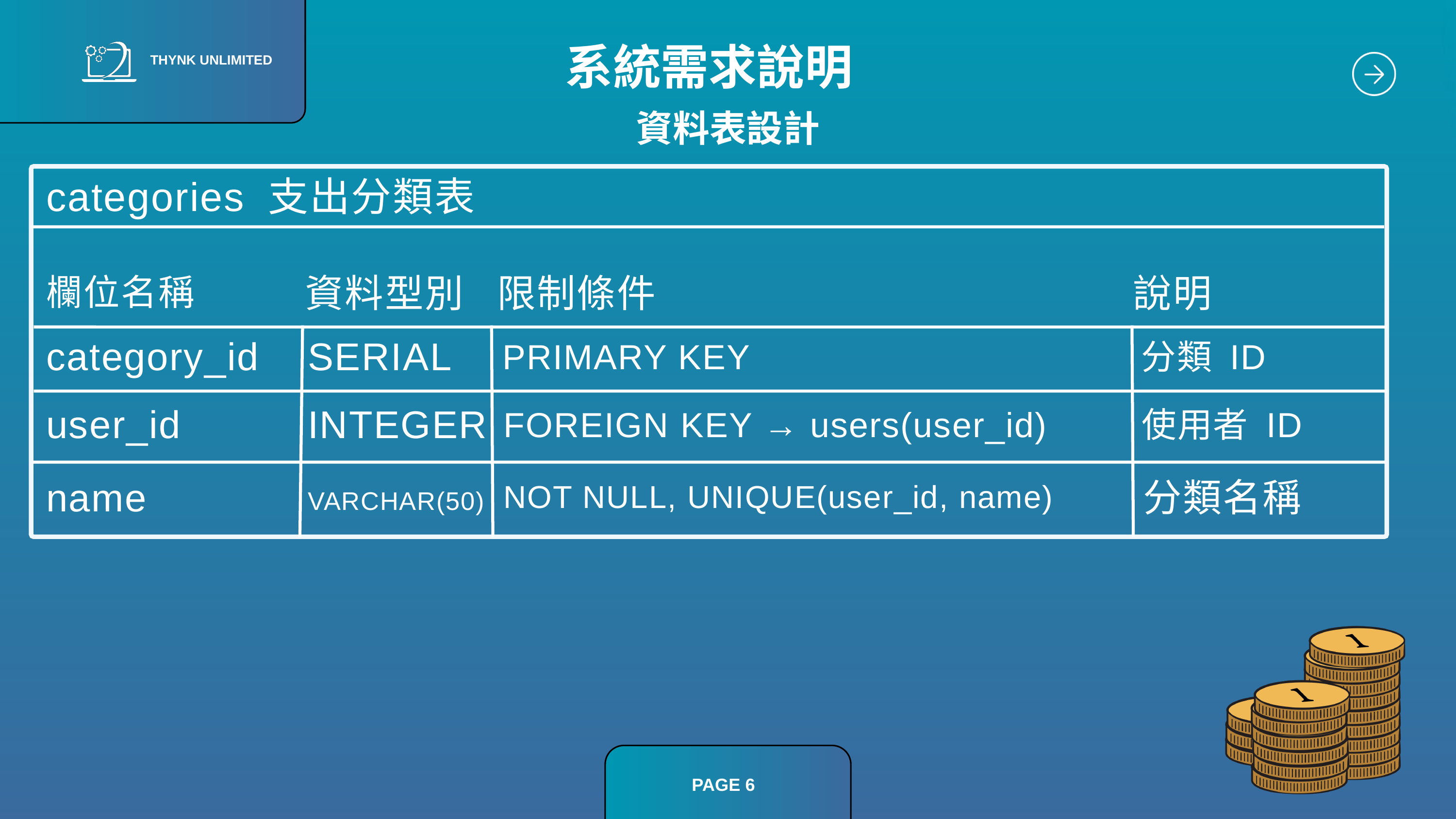

系統需求說明

THYNK UNLIMITED
資料表設計

categories 支出分類表

欄位名稱
資料型別

限制條件

說明

category_id
SERIAL
PRIMARY KEY
分類 ID

user_id
INTEGER
FOREIGN KEY → users(user_id)
使用者 ID

name
分類名稱
NOT NULL, UNIQUE(user_id, name)
VARCHAR(50)

PAGE 6